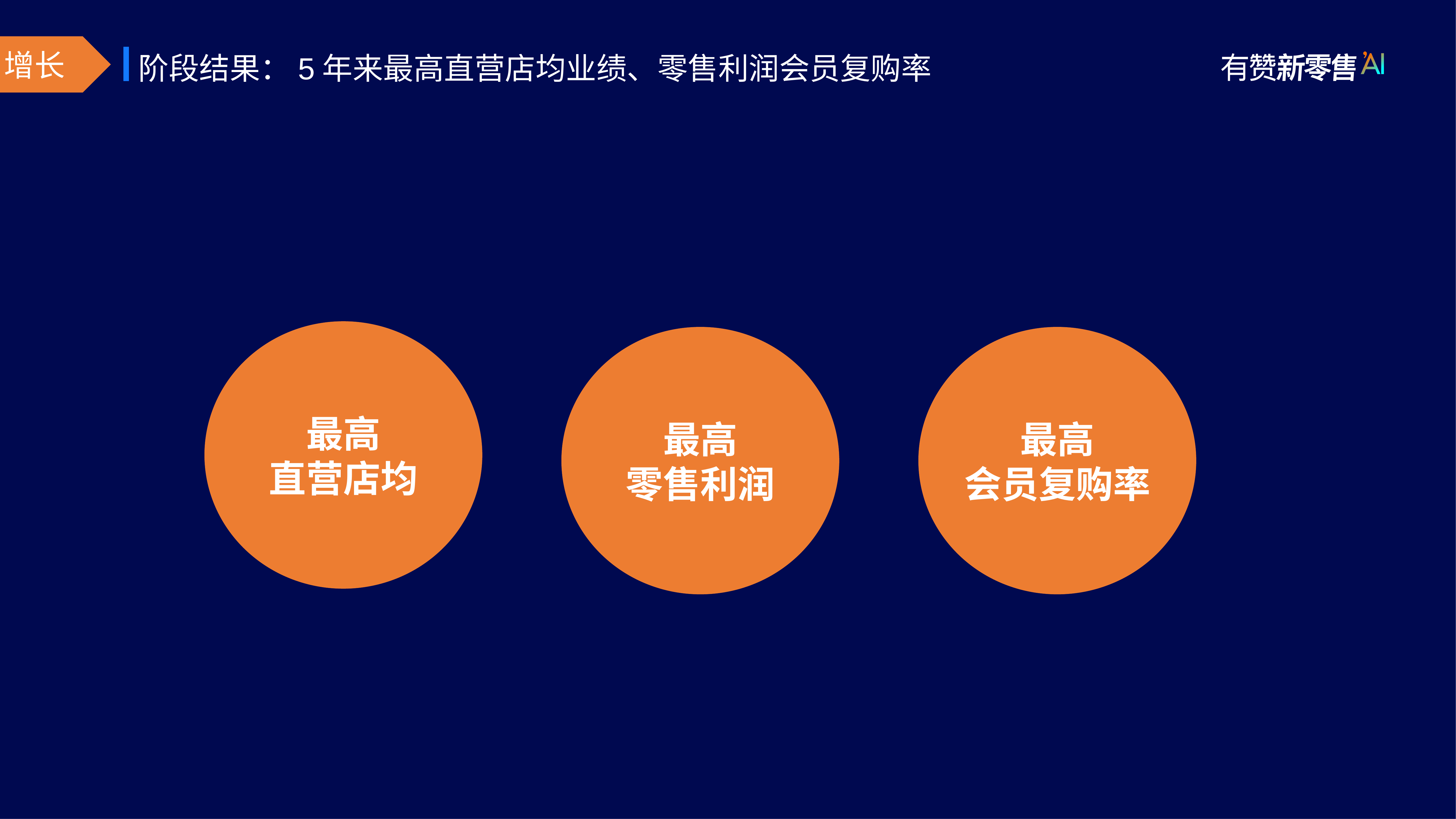

增长

阶段结果：5️年来最高直营店均业绩、零售利润会员复购率
最高
直营店均
最高
零售利润
最高
会员复购率